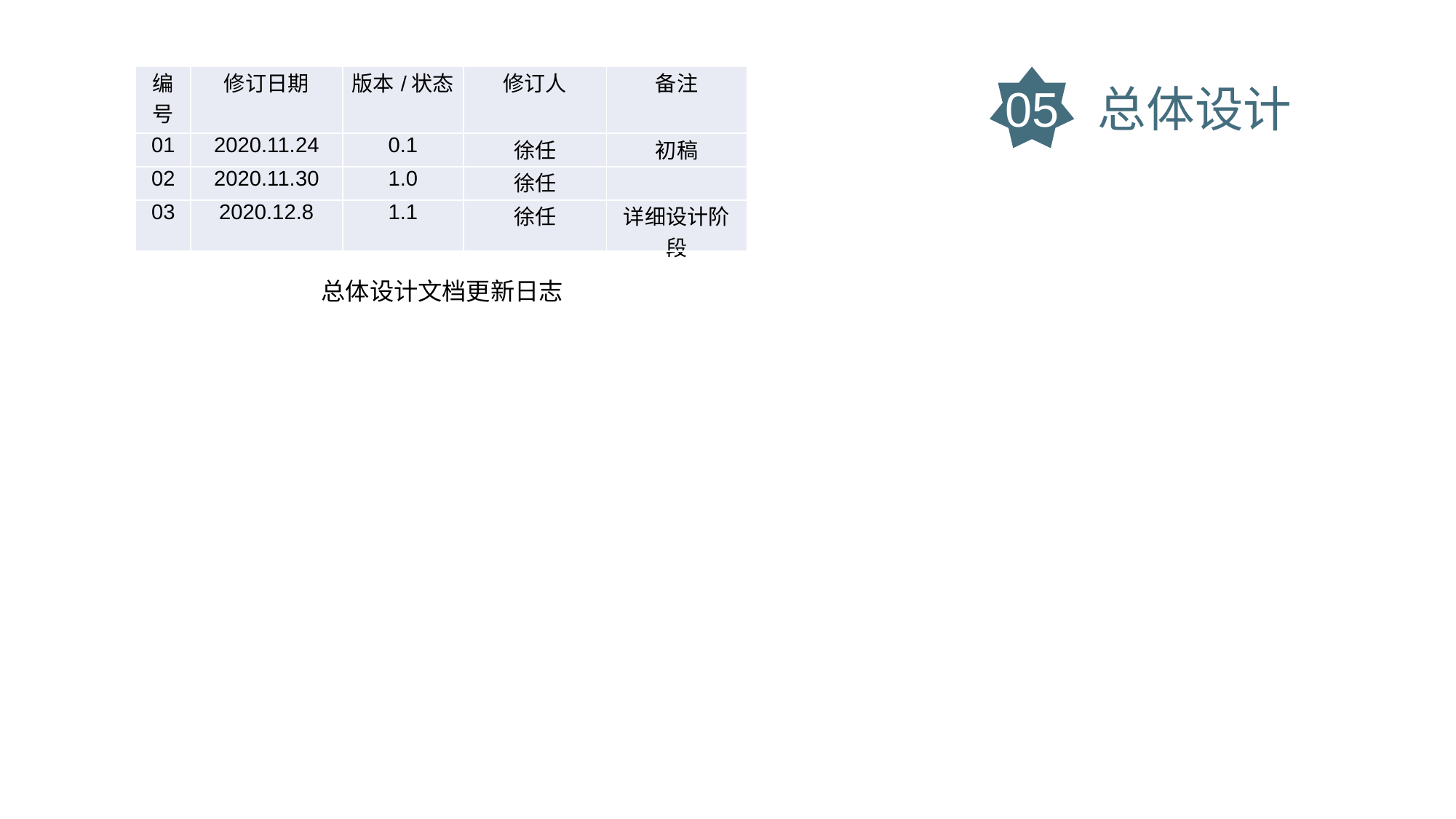

| 编号 | 修订日期 | 版本/状态 | 修订人 | 备注 |
| --- | --- | --- | --- | --- |
| 01 | 2020.11.24 | 0.1 | 徐任 | 初稿 |
| 02 | 2020.11.30 | 1.0 | 徐任 |  |
| 03 | 2020.12.8 | 1.1 | 徐任 | 详细设计阶段 |

05  总体设计
总体设计文档更新日志